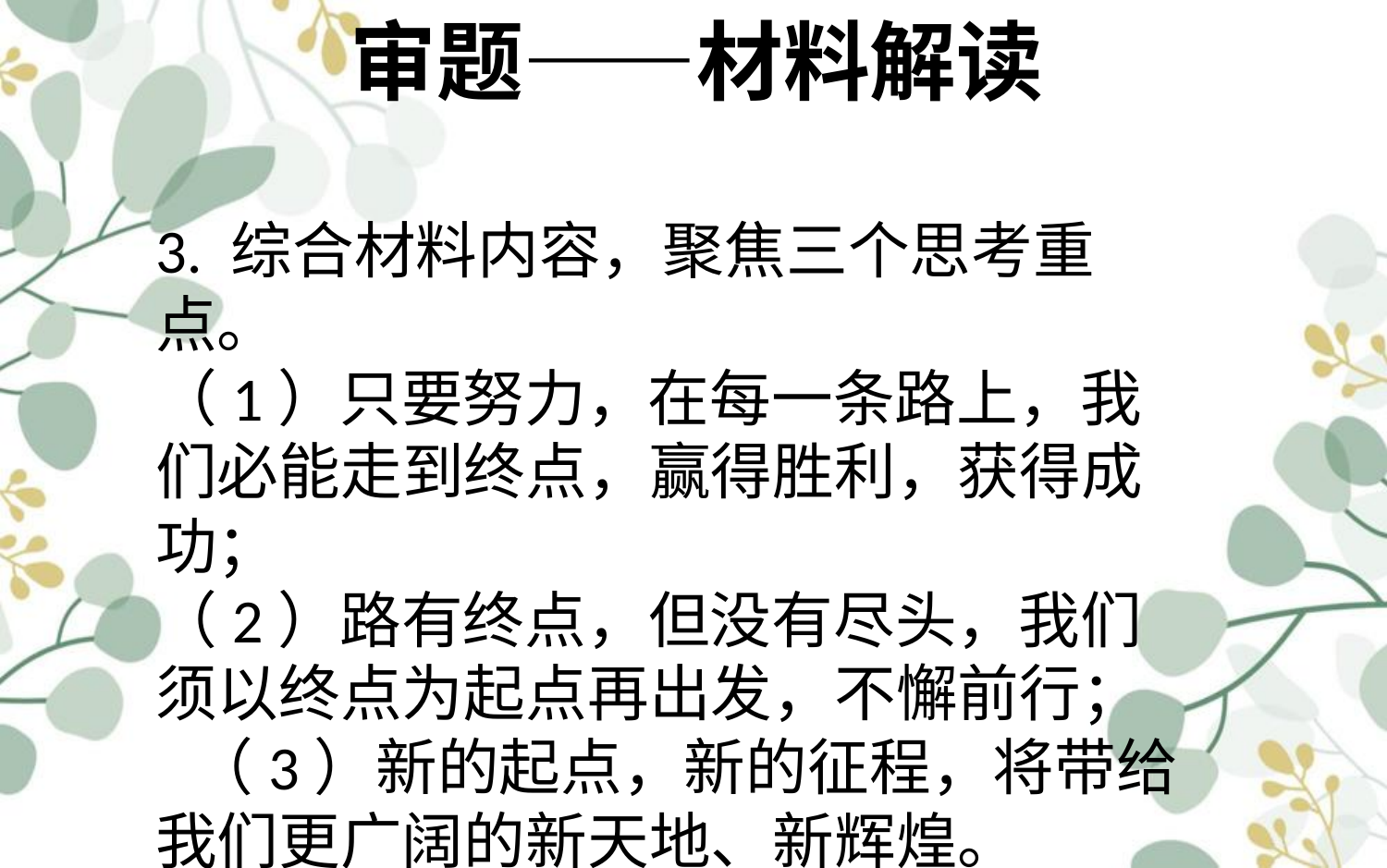

审题——材料解读
3. 综合材料内容，聚焦三个思考重点。（1）只要努力，在每一条路上，我们必能走到终点，赢得胜利，获得成功；（2）路有终点，但没有尽头，我们须以终点为起点再出发，不懈前行；（3）新的起点，新的征程，将带给我们更广阔的新天地、新辉煌。